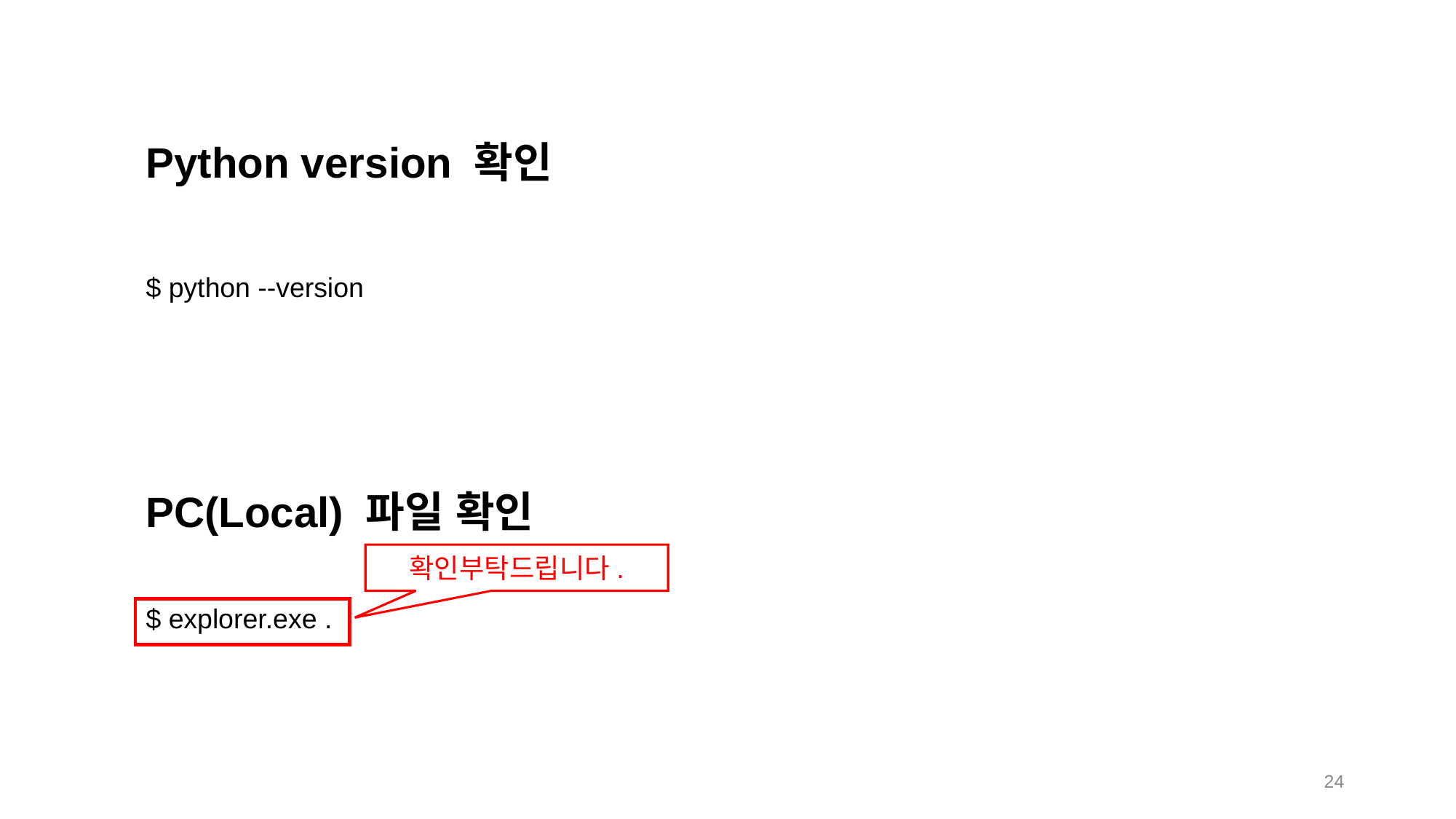

Python version 확인

$ python --version

PC(Local) 파일 확인

$ explorer.exe .
확인부탁드립니다.

24